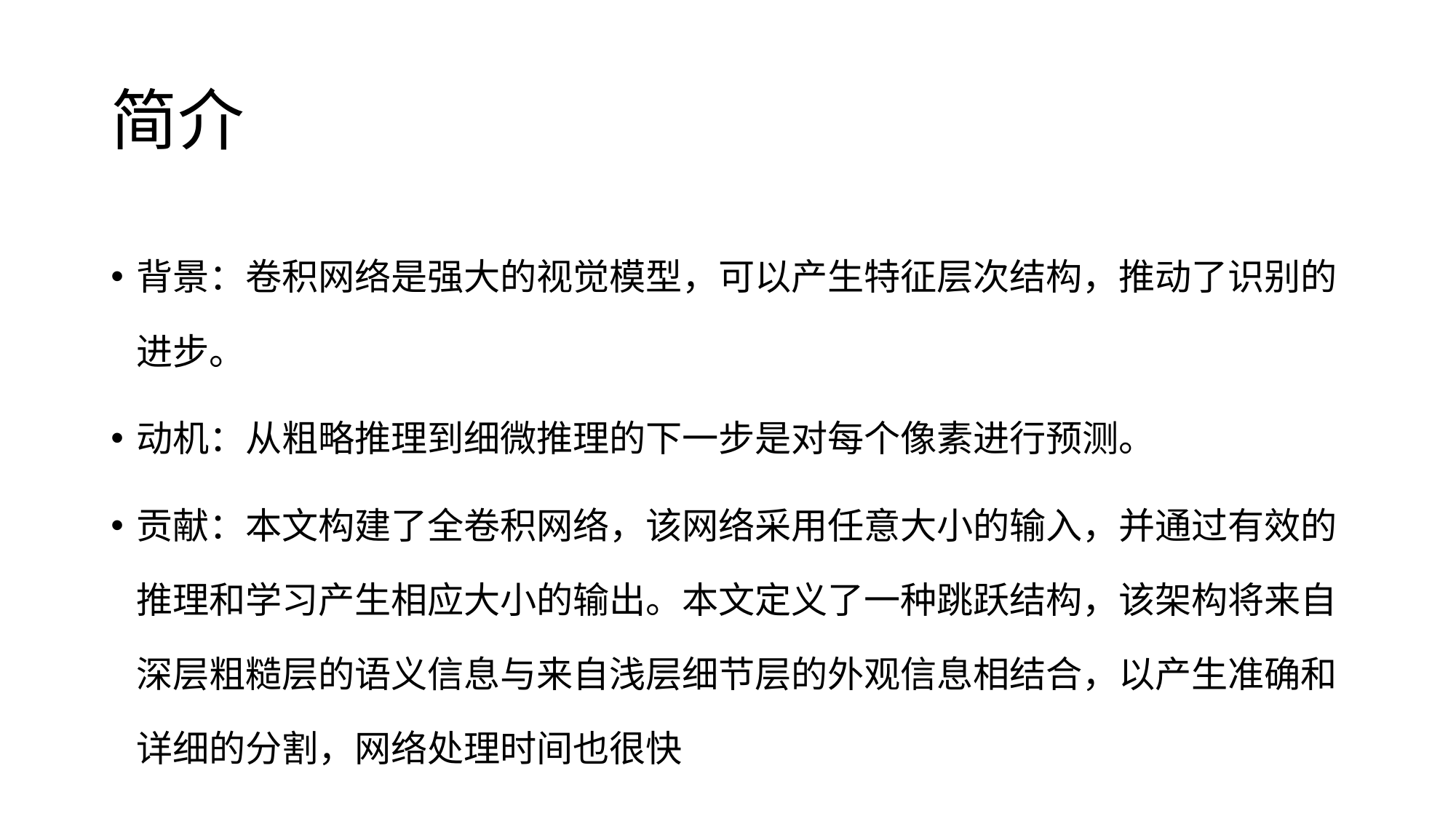

# 简介
背景：卷积网络是强大的视觉模型，可以产生特征层次结构，推动了识别的进步。
动机：从粗略推理到细微推理的下一步是对每个像素进行预测。
贡献：本文构建了全卷积网络，该网络采用任意大小的输入，并通过有效的推理和学习产生相应大小的输出。本文定义了一种跳跃结构，该架构将来自深层粗糙层的语义信息与来自浅层细节层的外观信息相结合，以产生准确和详细的分割，网络处理时间也很快